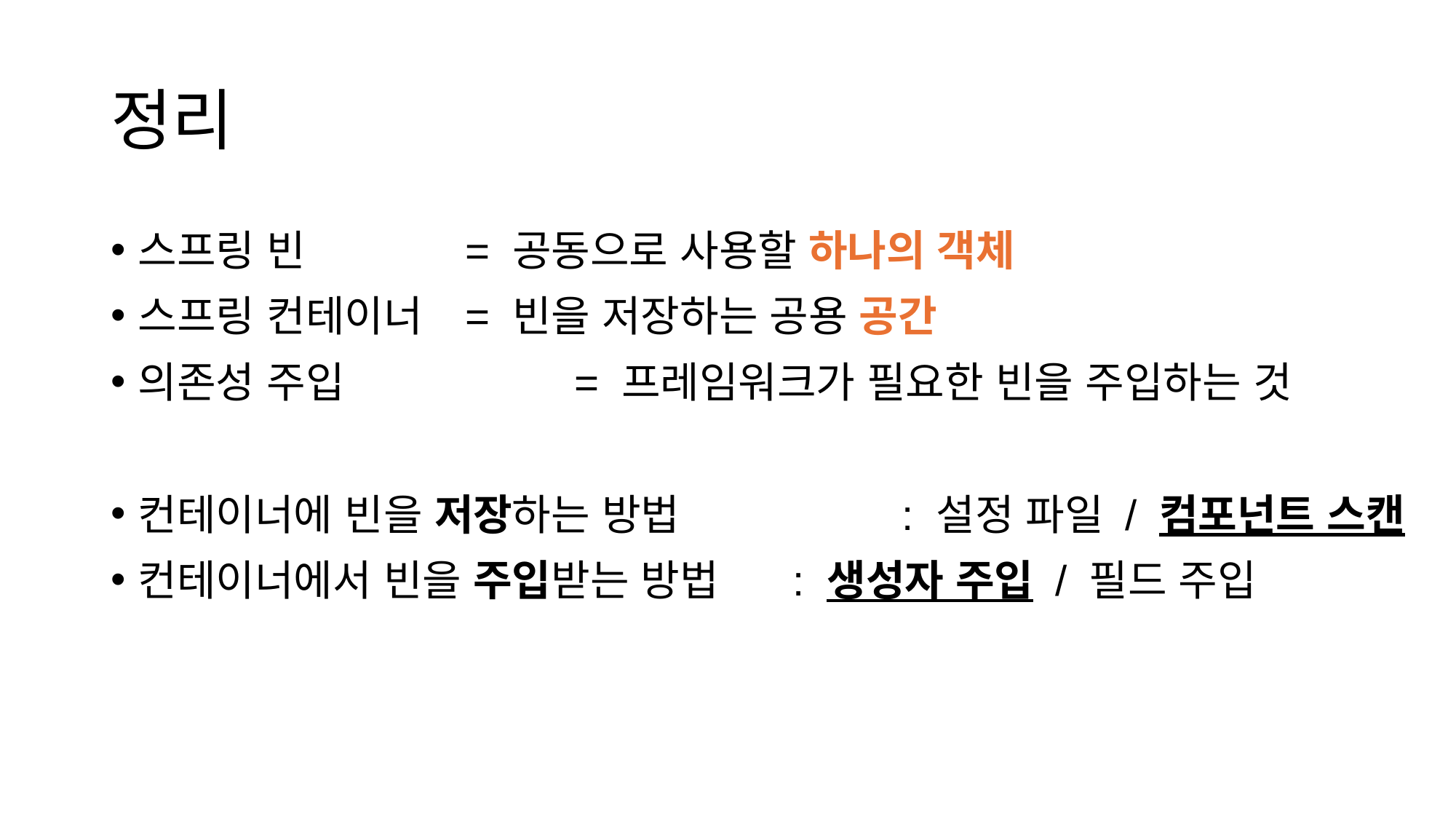

# 정리
스프링 빈 		= 공동으로 사용할 하나의 객체
스프링 컨테이너 	= 빈을 저장하는 공용 공간
의존성 주입 		= 프레임워크가 필요한 빈을 주입하는 것

컨테이너에 빈을 저장하는 방법 	  	: 설정 파일 / 컴포넌트 스캔
컨테이너에서 빈을 주입받는 방법	: 생성자 주입 / 필드 주입